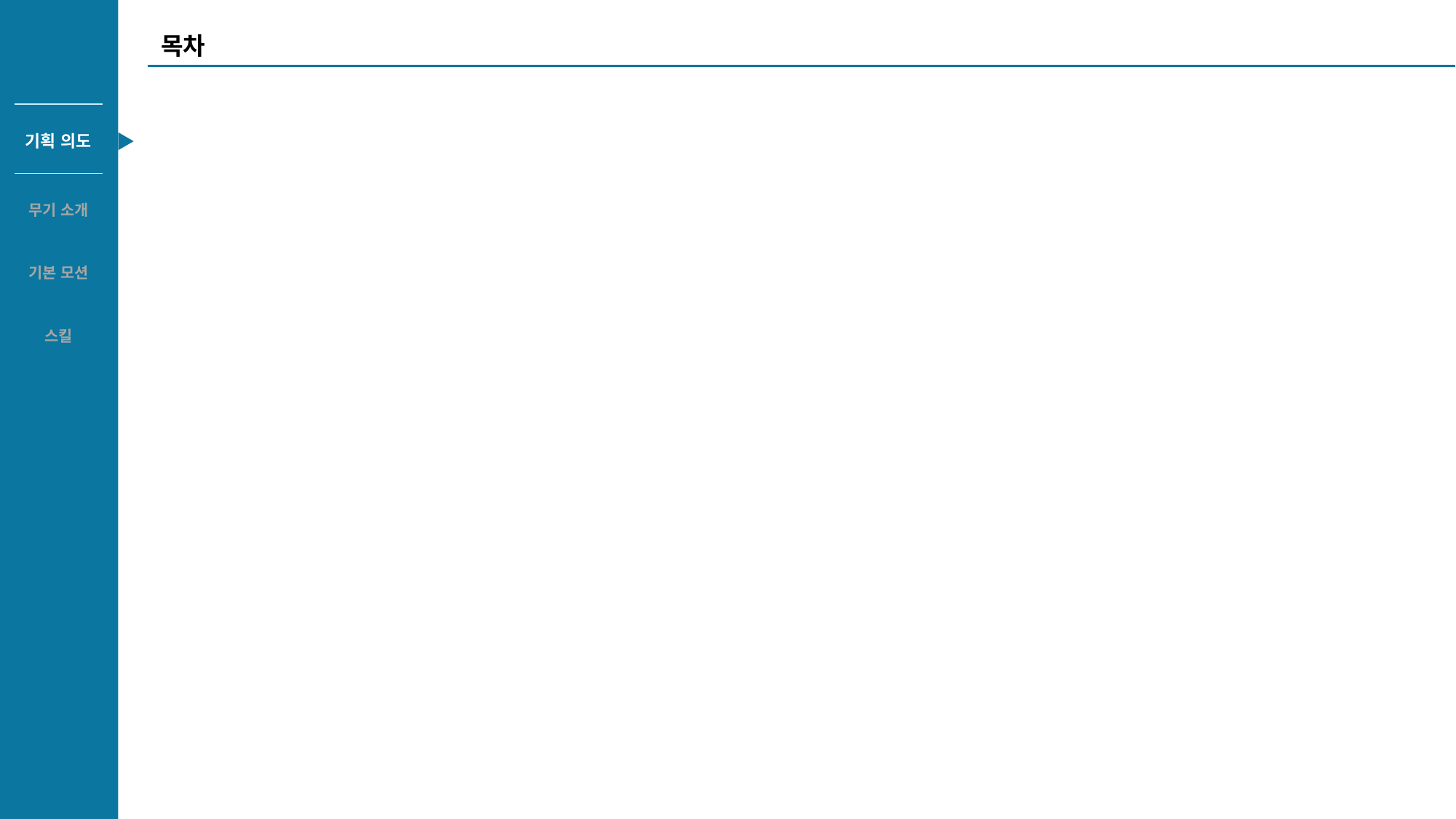

목차
기획 의도

무기 소개
기본 모션
스킬